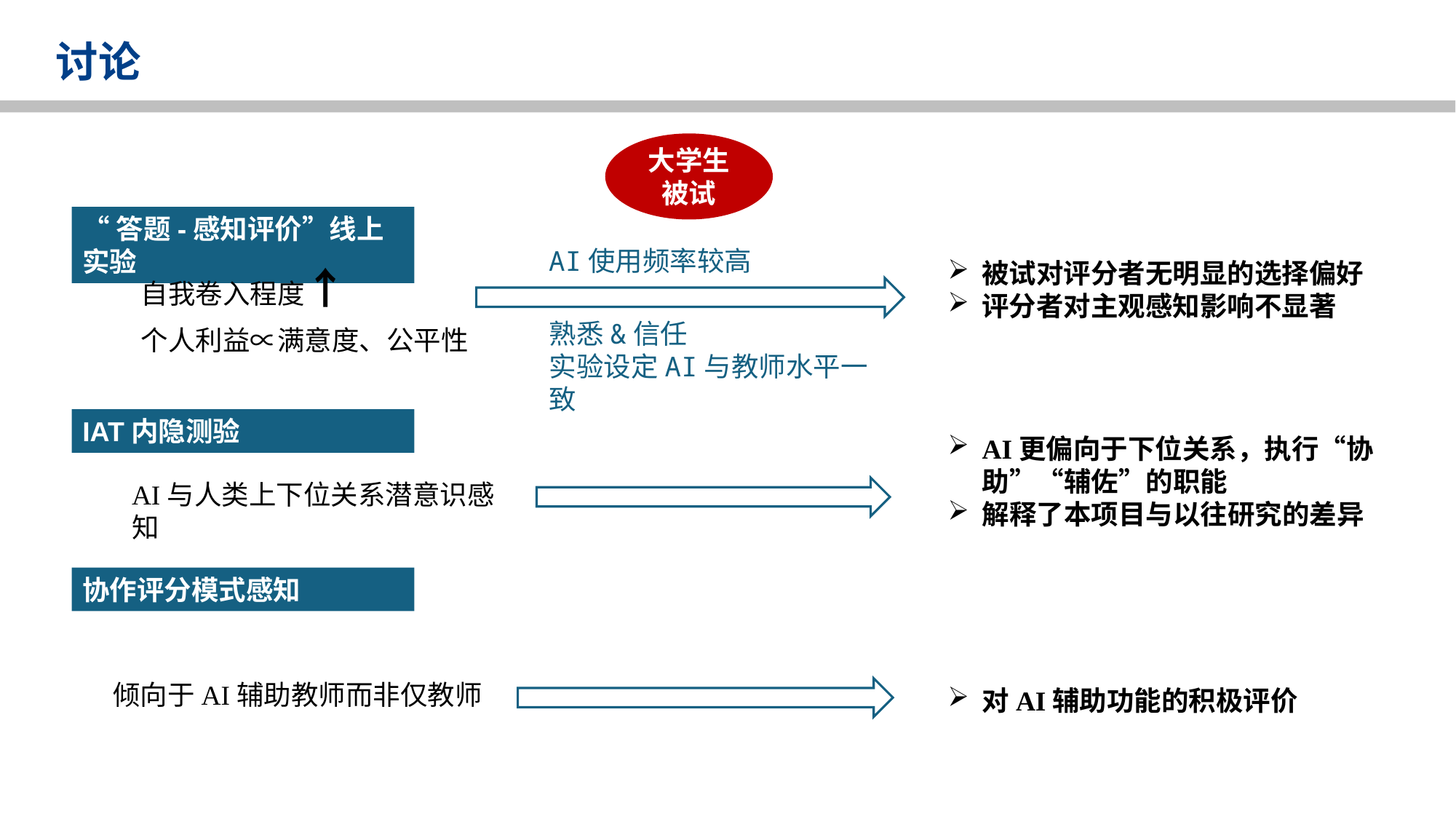

# 讨论
大学生 被试
“答题-感知评价”线上实验
AI使用频率较高
被试对评分者无明显的选择偏好
评分者对主观感知影响不显著

自我卷入程度↑

熟悉&信任
实验设定AI与教师水平一致
个人利益∝满意度、公平性
IAT内隐测验
AI更偏向于下位关系，执行“协助”“辅佐”的职能
解释了本项目与以往研究的差异

AI与人类上下位关系潜意识感知

协作评分模式感知
倾向于AI辅助教师而非仅教师

对AI辅助功能的积极评价